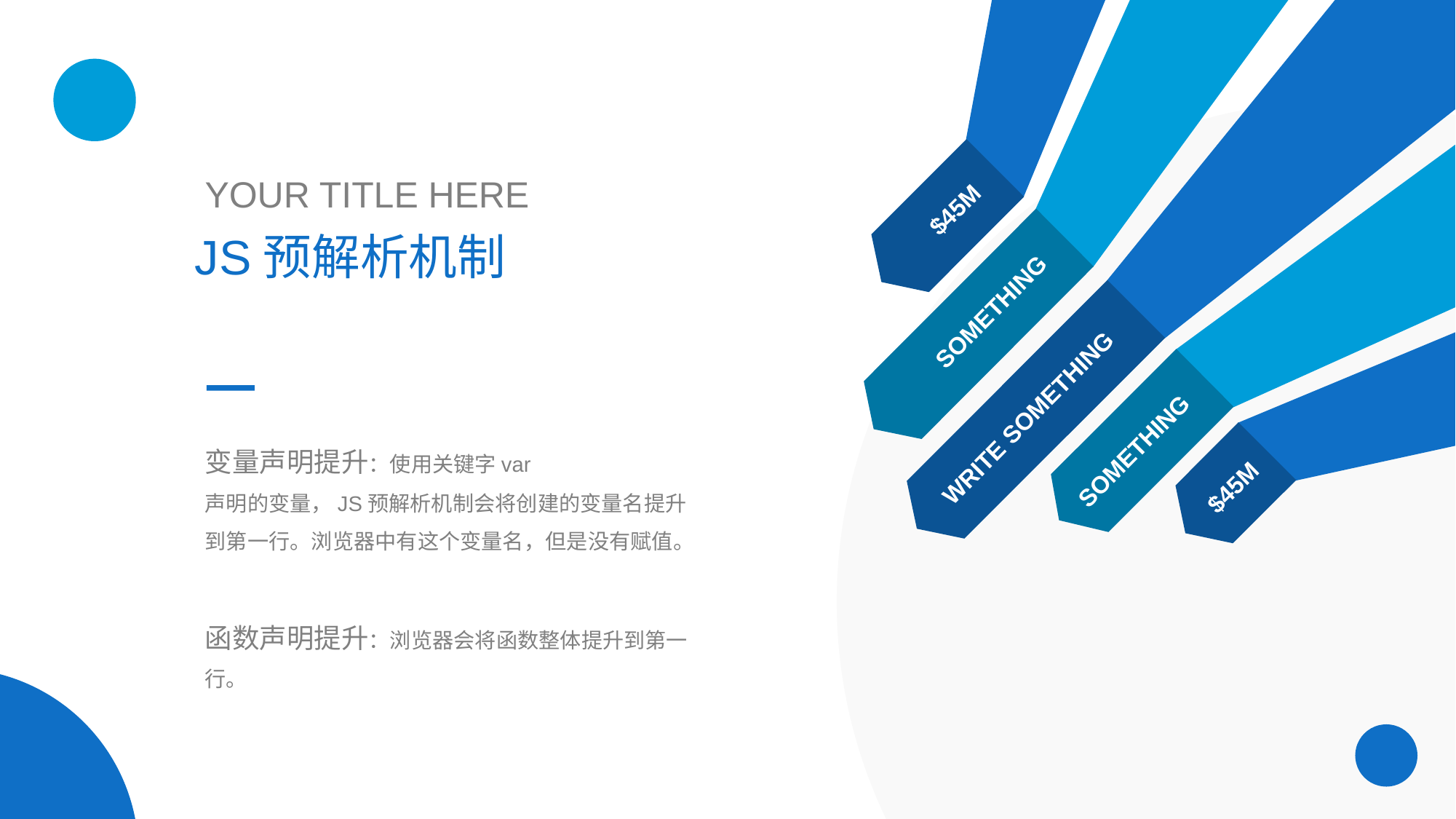

YOUR TITLE HERE
$45M

JS预解析机制

SOMETHING

WRITE SOMETHING

变量声明提升：使用关键字var
声明的变量，JS预解析机制会将创建的变量名提升到第一行。浏览器中有这个变量名，但是没有赋值。
SOMETHING
$45M
函数声明提升：浏览器会将函数整体提升到第一行。